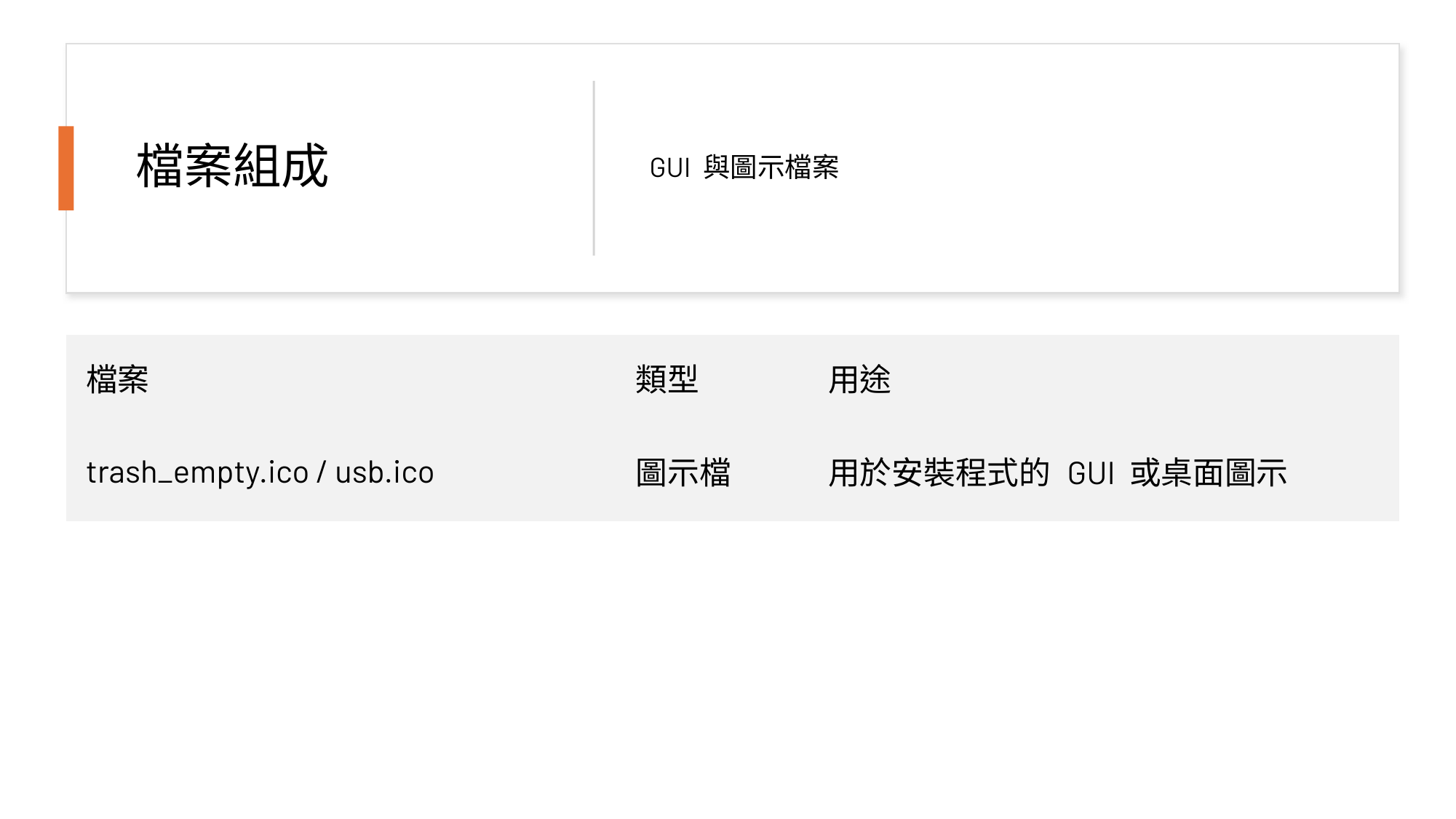

# 檔案組成
GUI 與圖示檔案

| 檔案 | 類型 | 用途 |
| --- | --- | --- |
| trash\_empty.ico / usb.ico | 圖示檔 | 用於安裝程式的 GUI 或桌面圖示 |